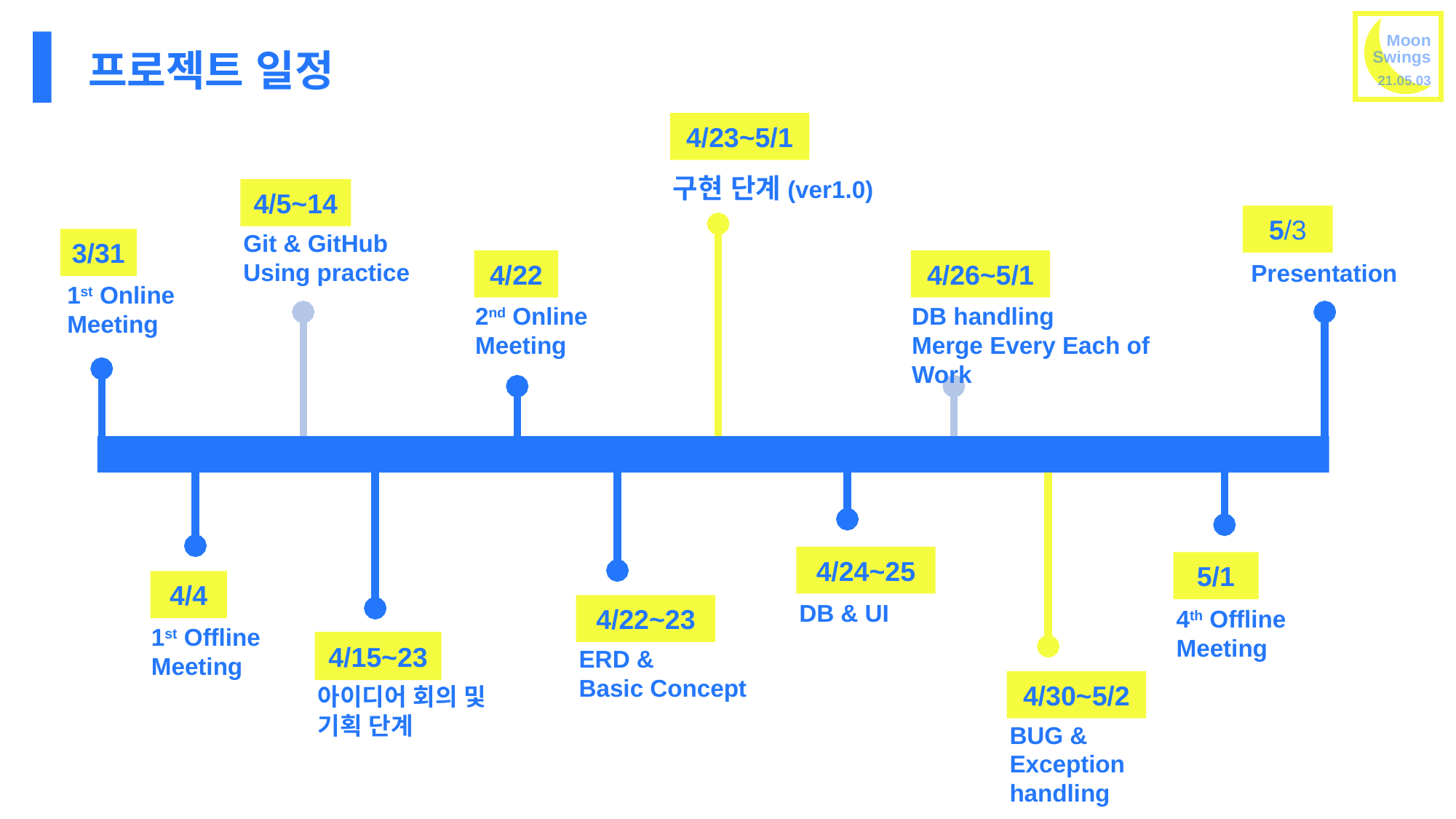

# 프로젝트 일정
4/23~5/1
구현 단계(ver1.0)
4/5~14
Git & GitHub
Using practice
5/3
3/31
1st Online Meeting
4/26~5/1
DB handling
Merge Every Each of Work
4/22
2nd Online Meeting
Presentation

4/24~25
DB & UI
4/4
1st Offline Meeting
4/15~23
아이디어 회의 및
기획 단계
4/22~23
ERD &
Basic Concept
5/1
4th Offline
Meeting
4/30~5/2
BUG & Exception
handling